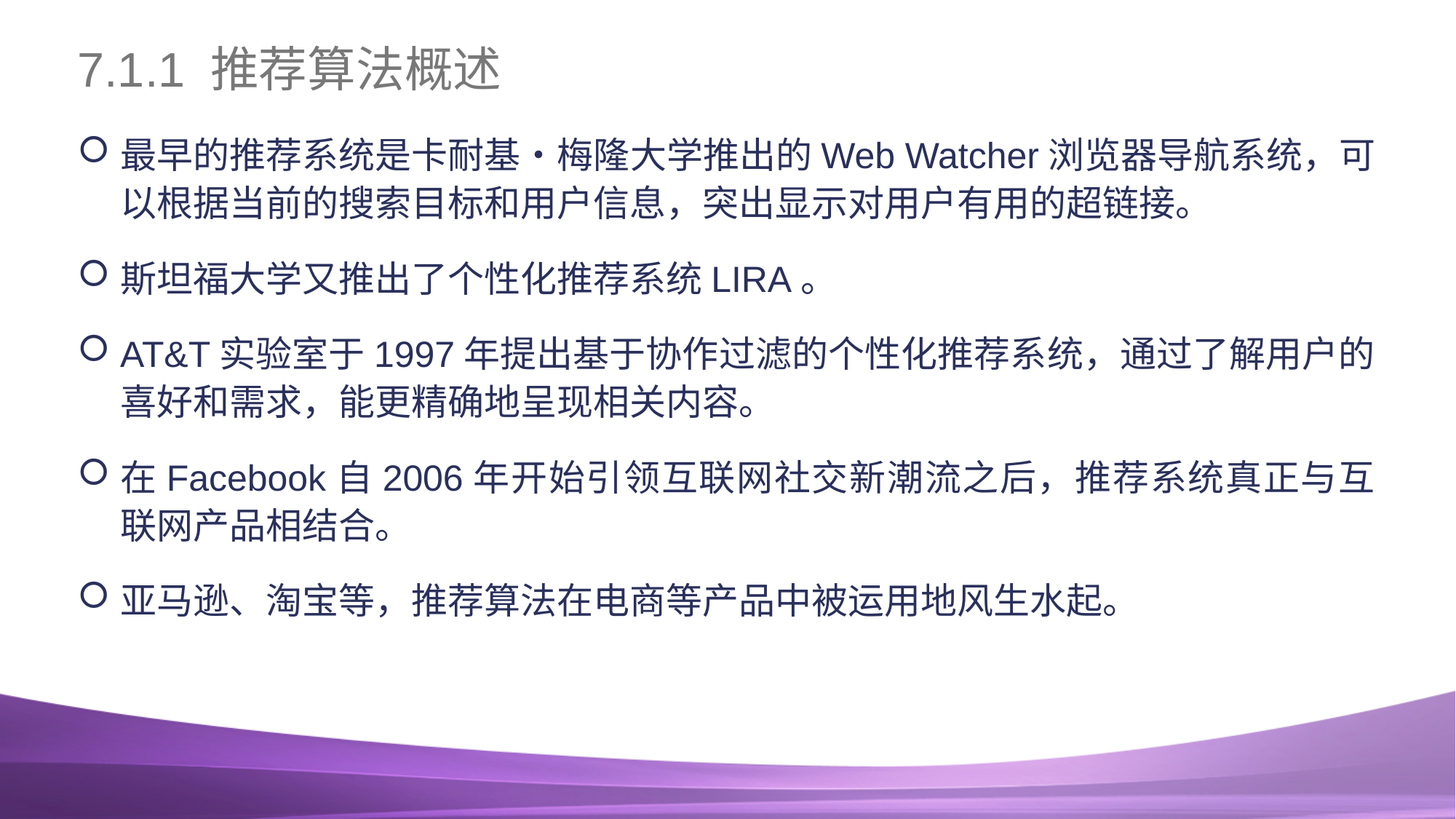

# 7.1.1 推荐算法概述
最早的推荐系统是卡耐基•梅隆大学推出的Web Watcher浏览器导航系统，可以根据当前的搜索目标和用户信息，突出显示对用户有用的超链接。
斯坦福大学又推出了个性化推荐系统LIRA。
AT&T实验室于1997年提出基于协作过滤的个性化推荐系统，通过了解用户的喜好和需求，能更精确地呈现相关内容。
在Facebook自2006年开始引领互联网社交新潮流之后，推荐系统真正与互联网产品相结合。
亚马逊、淘宝等，推荐算法在电商等产品中被运用地风生水起。